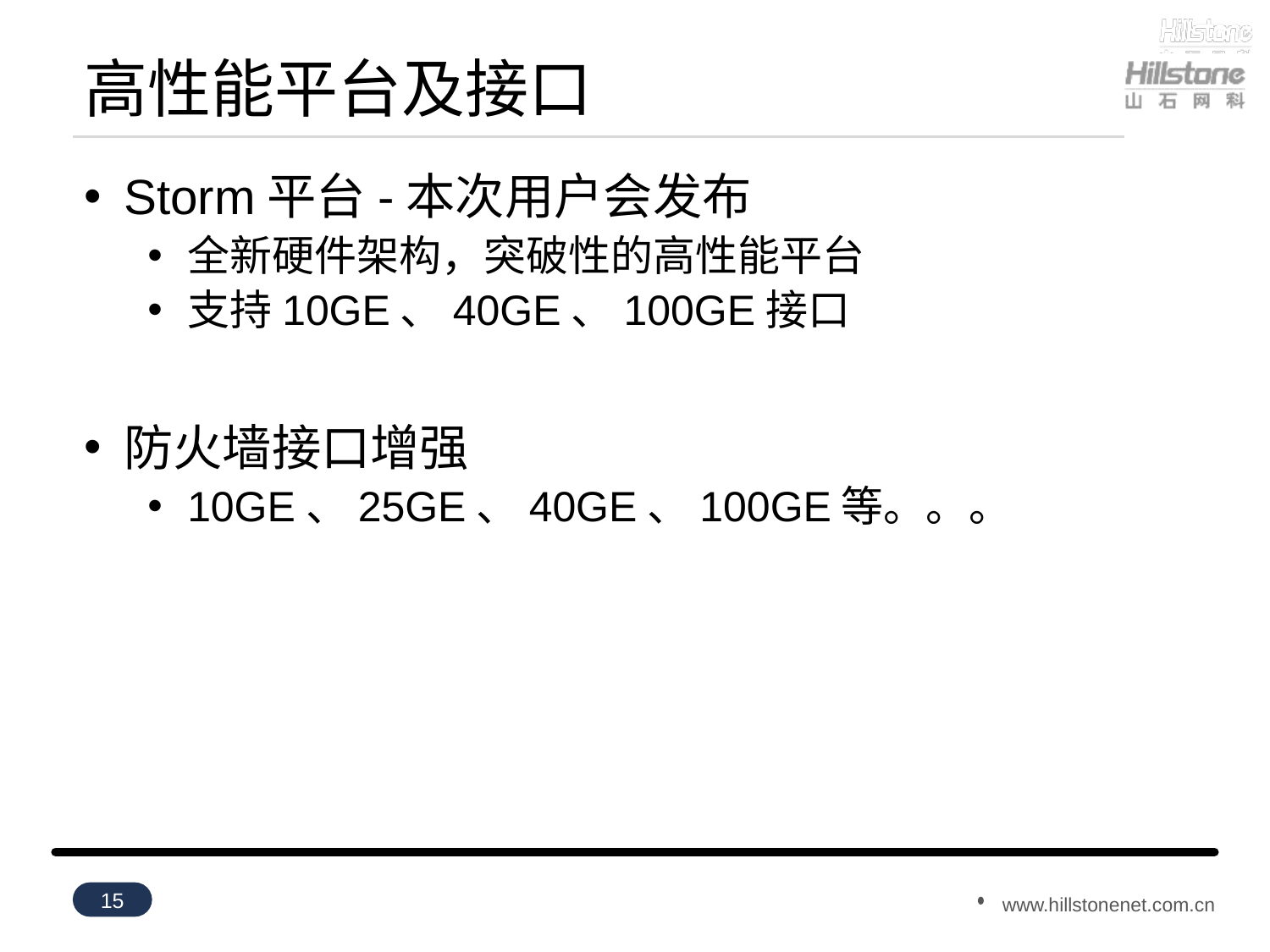

# 高性能平台及接口
Storm平台-本次用户会发布
全新硬件架构，突破性的高性能平台
支持10GE、40GE、100GE接口

防火墙接口增强
10GE、25GE、40GE、100GE等。。。